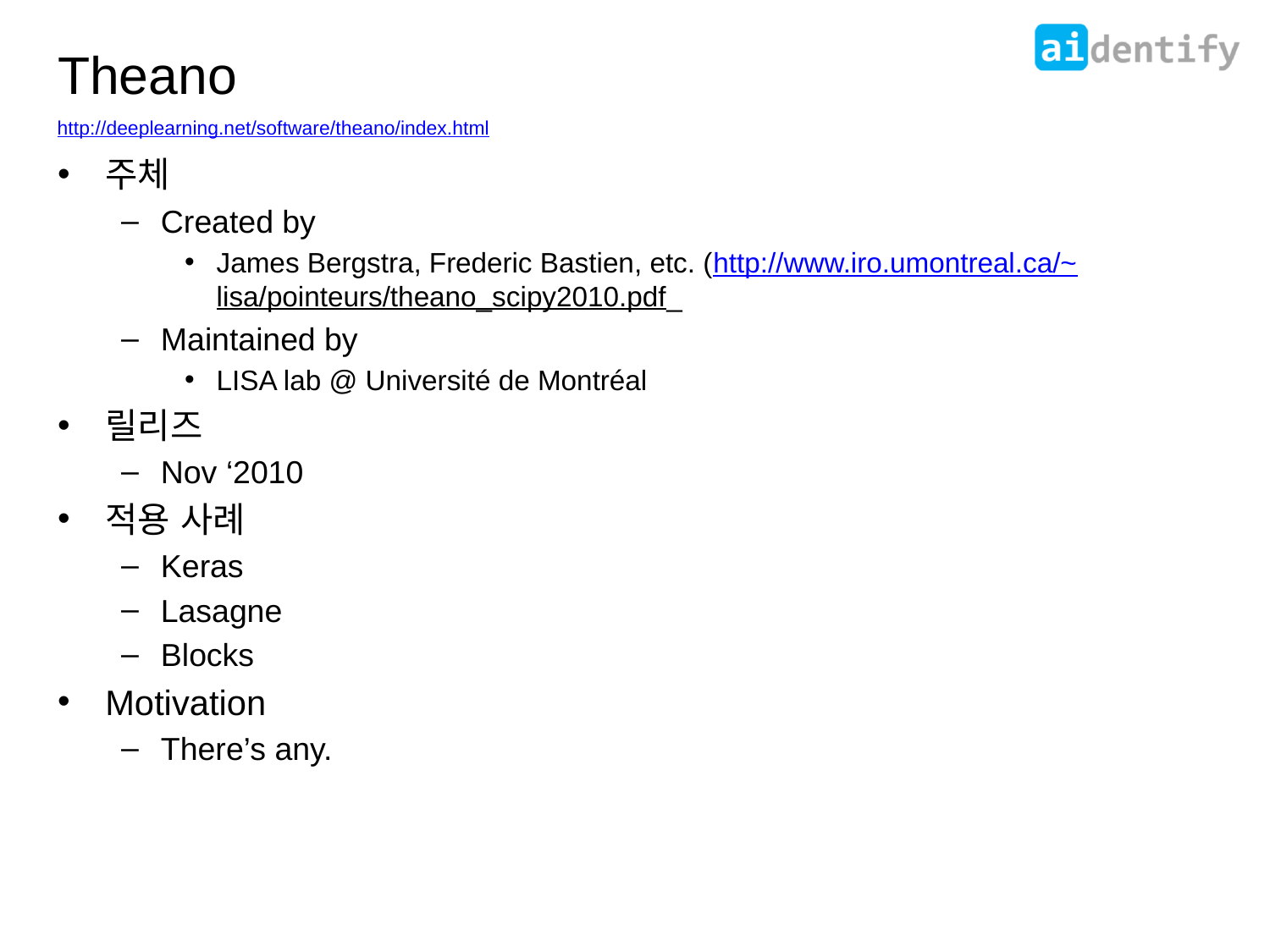

# Theano
http://deeplearning.net/software/theano/index.html
주체
Created by
James Bergstra, Frederic Bastien, etc. (http://www.iro.umontreal.ca/~lisa/pointeurs/theano_scipy2010.pdf_
Maintained by
LISA lab @ Université de Montréal
릴리즈
Nov ‘2010
적용 사례
Keras
Lasagne
Blocks
Motivation
There’s any.